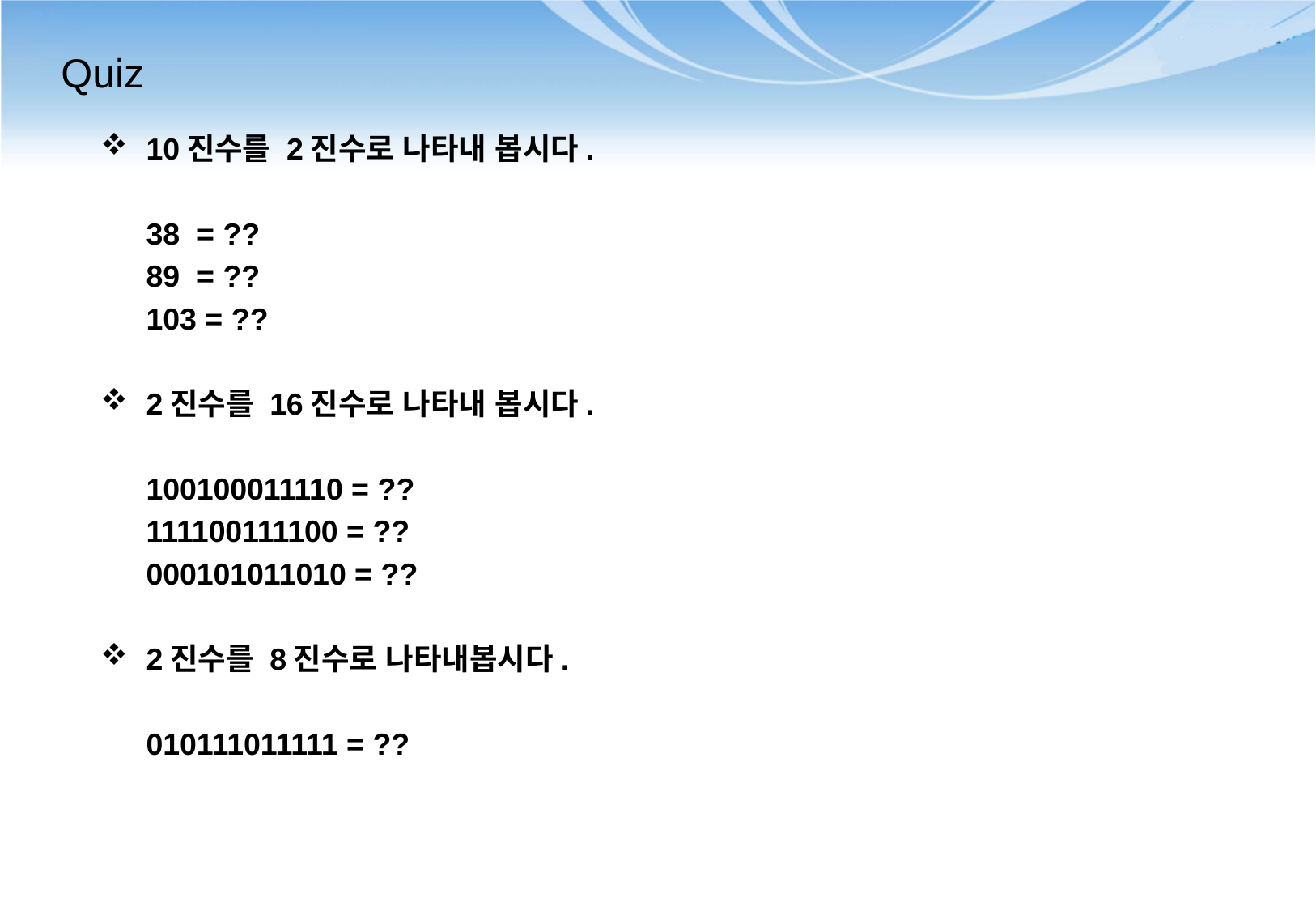

# Quiz
10진수를 2진수로 나타내 봅시다.

	38  = ??
	89  = ??
	103 = ??

2진수를 16진수로 나타내 봅시다.

	100100011110 = ??
	111100111100 = ??
	000101011010 = ??

2진수를 8진수로 나타내봅시다.

	010111011111 = ??